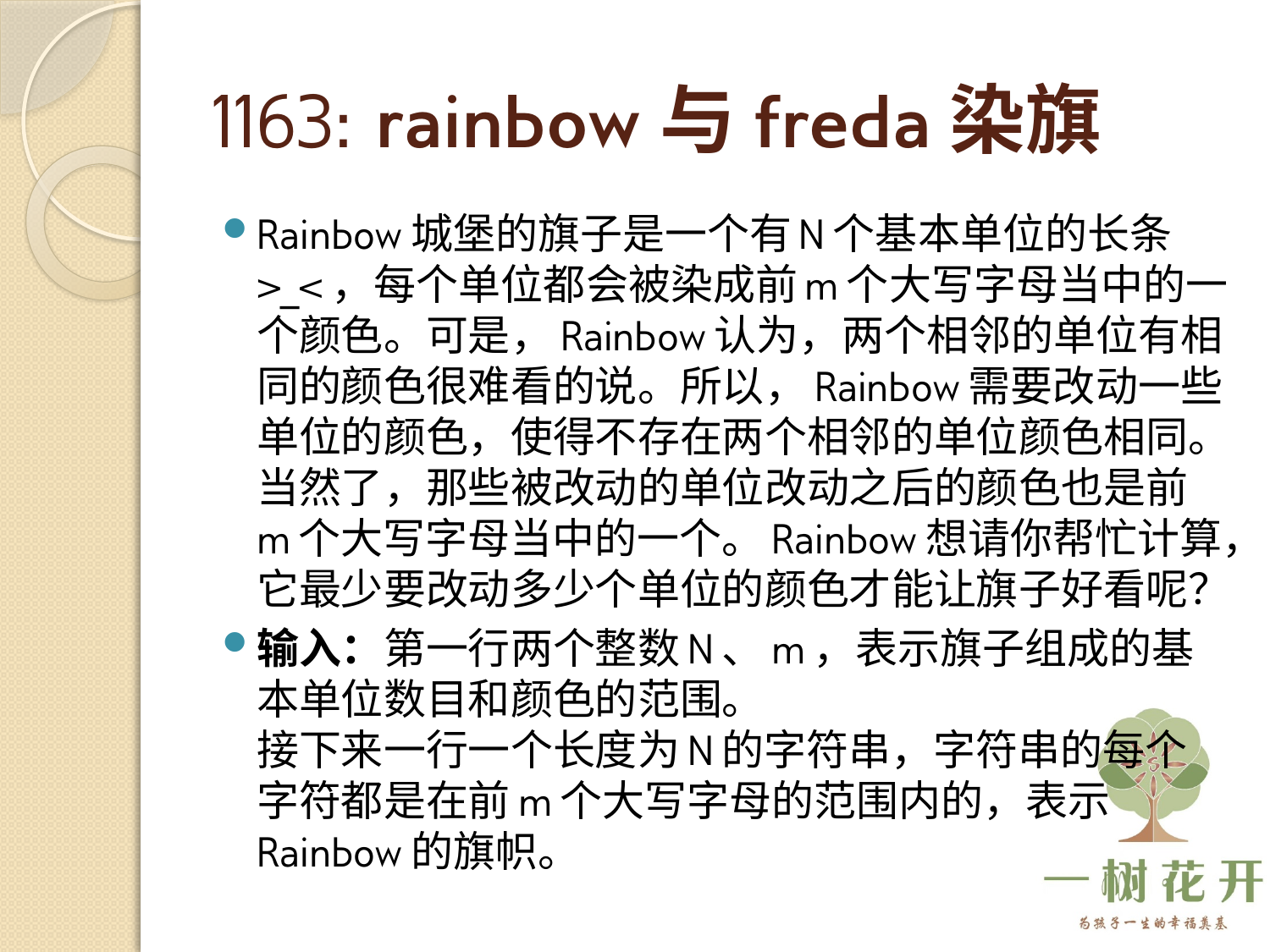

# 1163: rainbow与freda染旗
Rainbow城堡的旗子是一个有N个基本单位的长条>_<，每个单位都会被染成前m个大写字母当中的一个颜色。可是，Rainbow认为，两个相邻的单位有相同的颜色很难看的说。所以，Rainbow需要改动一些单位的颜色，使得不存在两个相邻的单位颜色相同。当然了，那些被改动的单位改动之后的颜色也是前m个大写字母当中的一个。Rainbow想请你帮忙计算，它最少要改动多少个单位的颜色才能让旗子好看呢？
输入：第一行两个整数N、m，表示旗子组成的基本单位数目和颜色的范围。
接下来一行一个长度为N的字符串，字符串的每个字符都是在前m个大写字母的范围内的，表示Rainbow的旗帜。